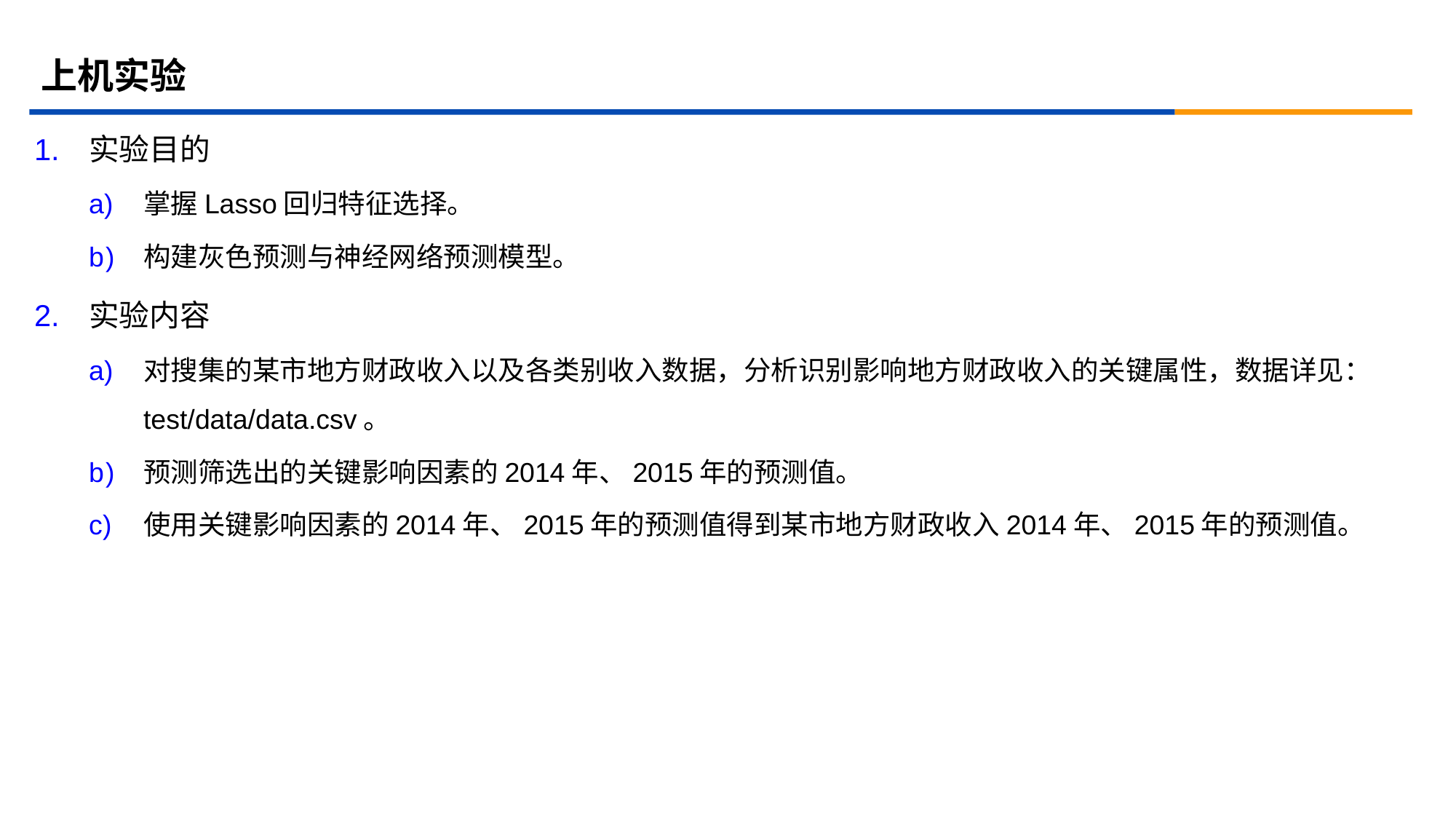

# 上机实验
实验目的
掌握Lasso回归特征选择。
构建灰色预测与神经网络预测模型。
实验内容
对搜集的某市地方财政收入以及各类别收入数据，分析识别影响地方财政收入的关键属性，数据详见：test/data/data.csv。
预测筛选出的关键影响因素的2014年、2015年的预测值。
使用关键影响因素的2014年、2015年的预测值得到某市地方财政收入2014年、2015年的预测值。